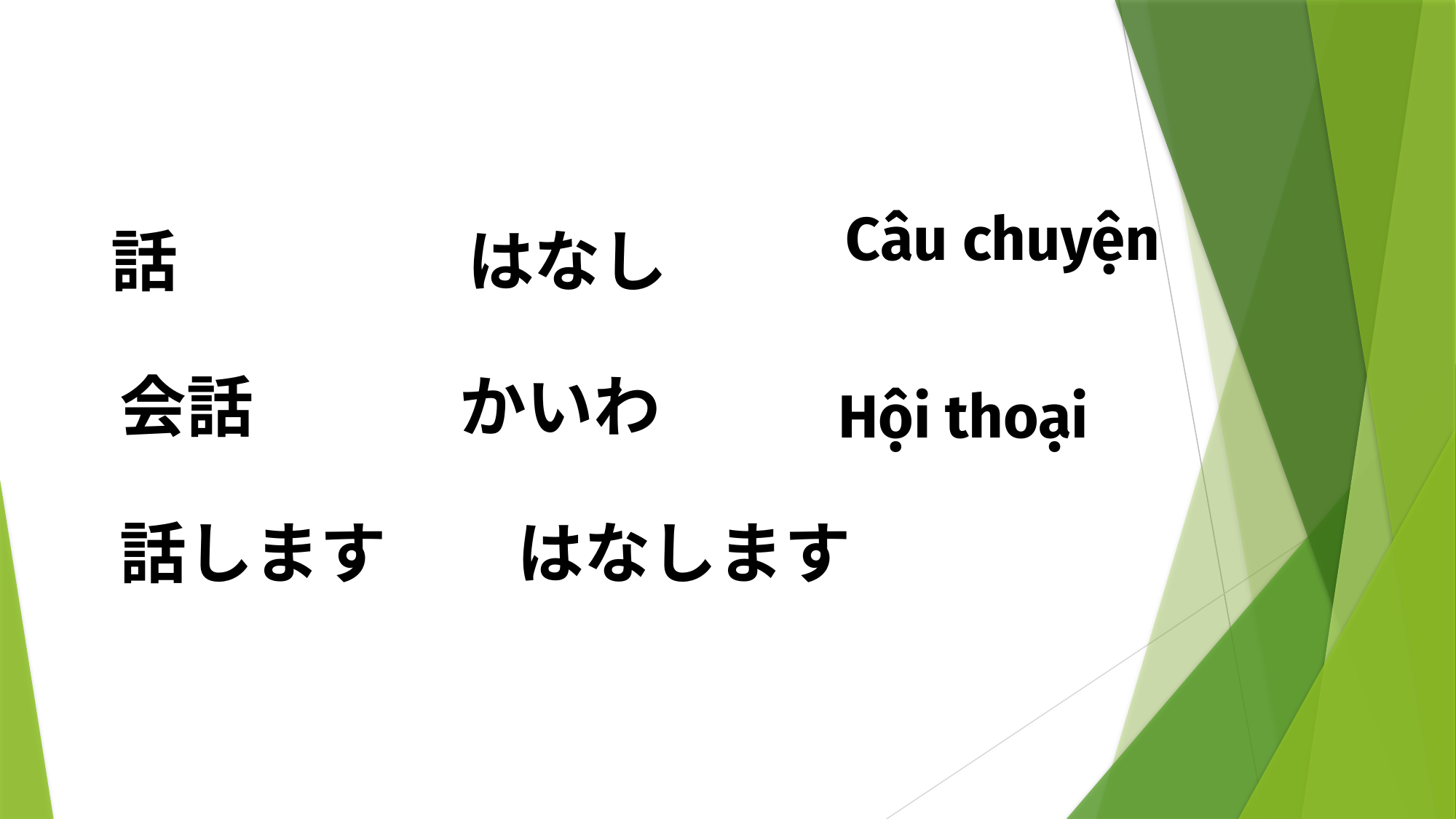

Câu chuyện
話
はなし
Hội thoại
会話
かいわ
はなします
話します